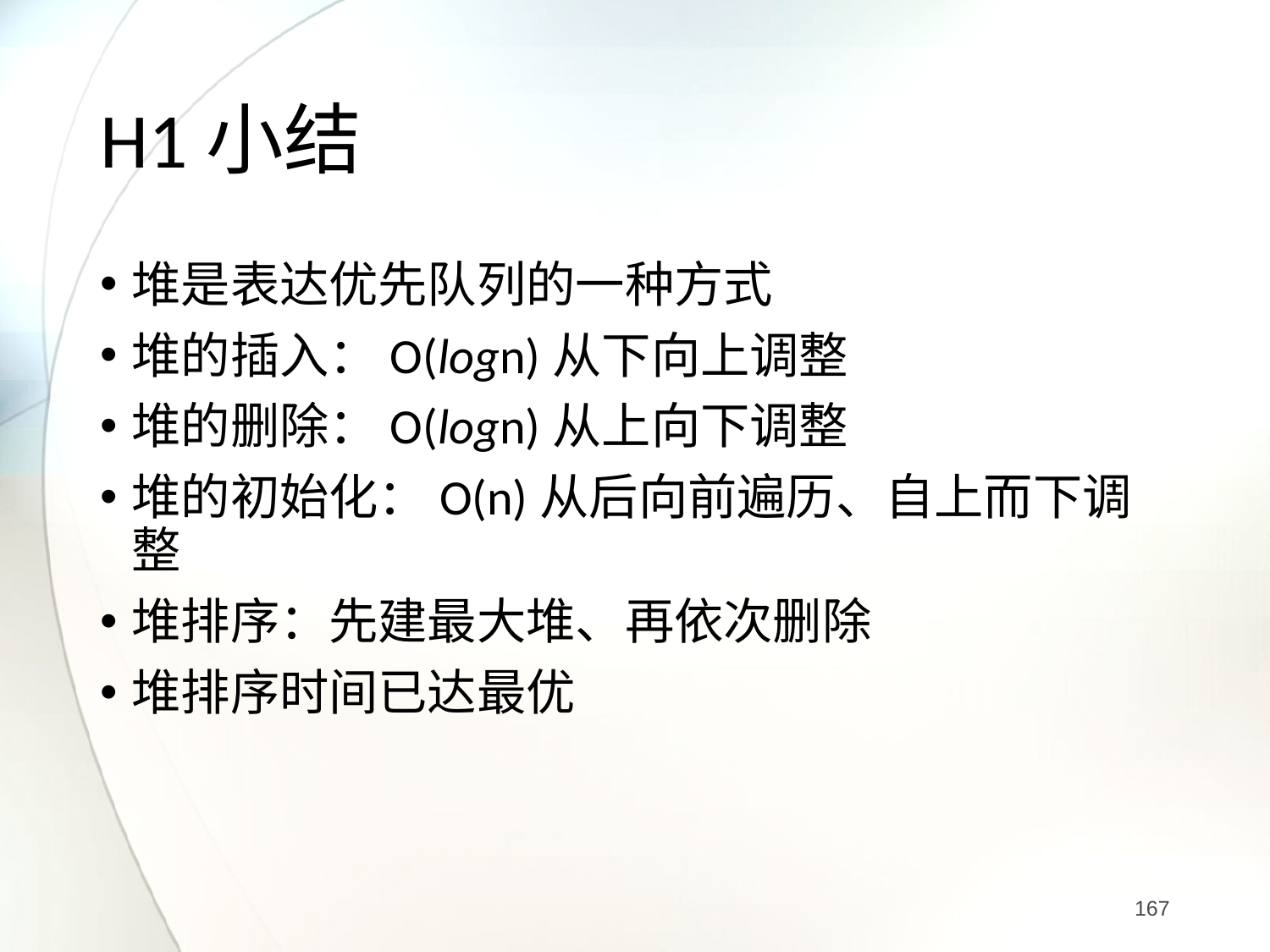

# H1小结
堆是表达优先队列的一种方式
堆的插入：O(logn)从下向上调整
堆的删除：O(logn)从上向下调整
堆的初始化：O(n)从后向前遍历、自上而下调整
堆排序：先建最大堆、再依次删除
堆排序时间已达最优
167